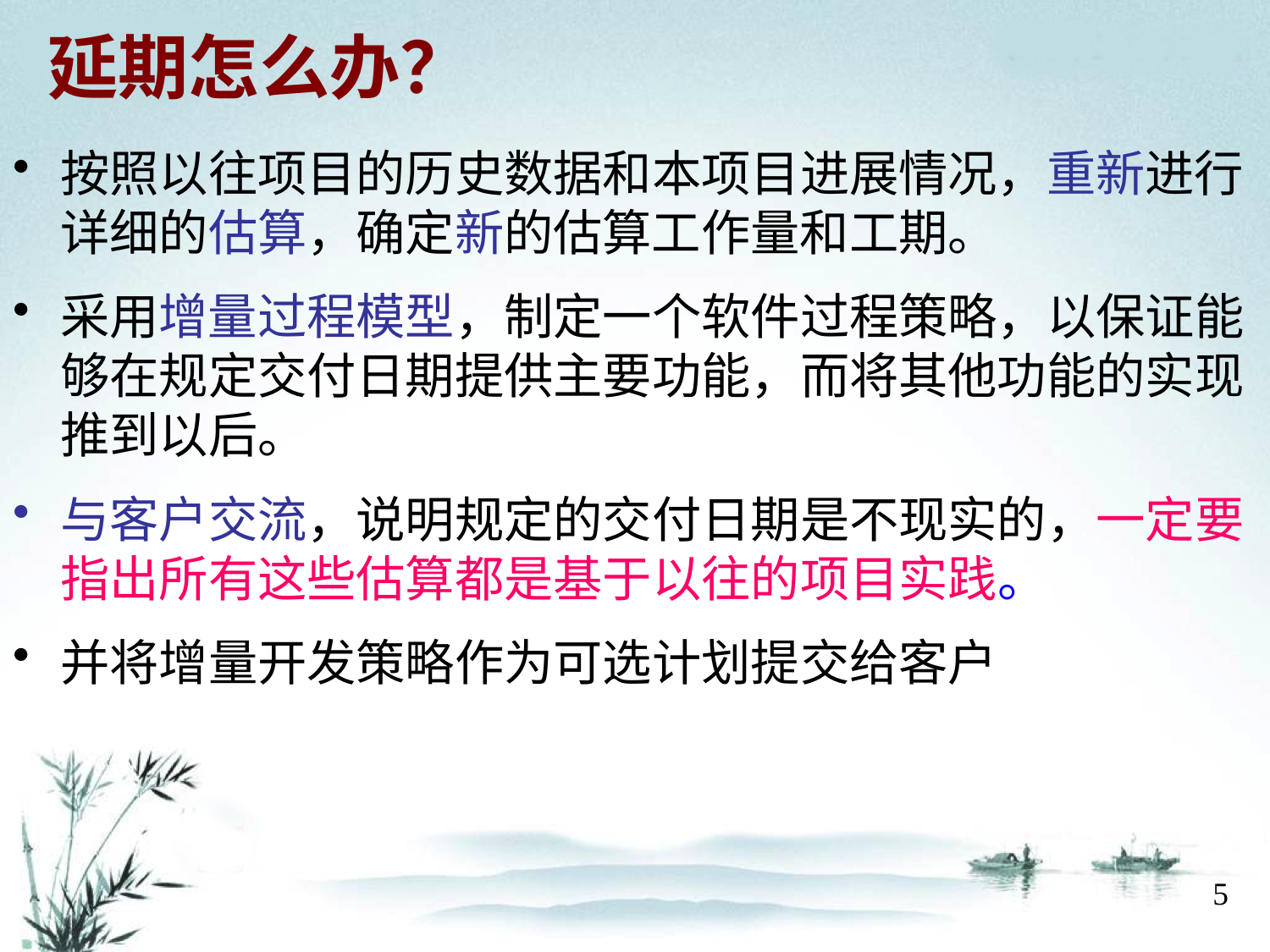

# 延期怎么办？
按照以往项目的历史数据和本项目进展情况，重新进行详细的估算，确定新的估算工作量和工期。
采用增量过程模型，制定一个软件过程策略，以保证能够在规定交付日期提供主要功能，而将其他功能的实现推到以后。
与客户交流，说明规定的交付日期是不现实的，一定要指出所有这些估算都是基于以往的项目实践。
并将增量开发策略作为可选计划提交给客户
5